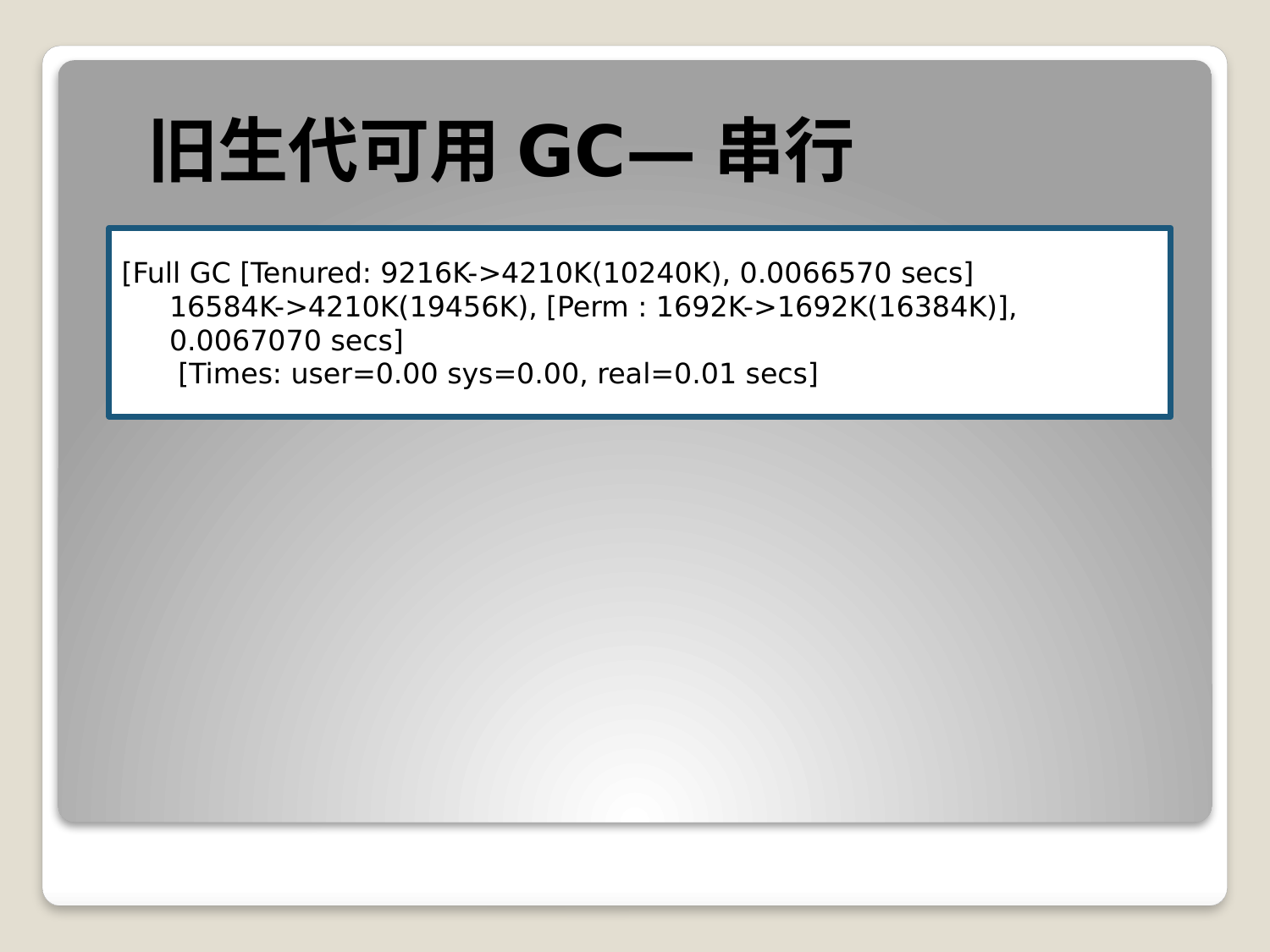

旧生代可用GC—串行
[Full GC [Tenured: 9216K->4210K(10240K), 0.0066570 secs]
16584K->4210K(19456K), [Perm : 1692K->1692K(16384K)], 0.0067070 secs]
 [Times: user=0.00 sys=0.00, real=0.01 secs]